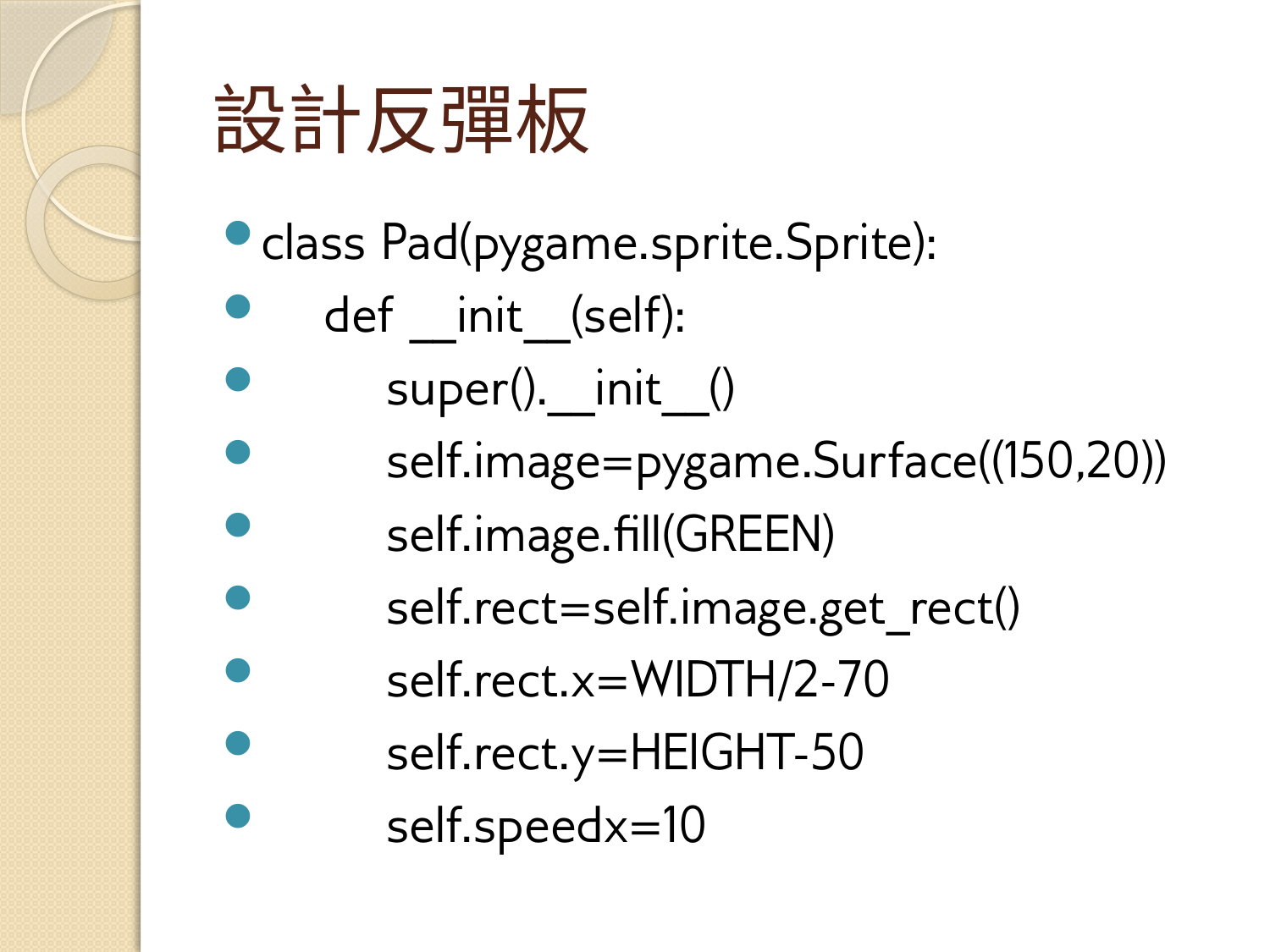

# 設計反彈板
class Pad(pygame.sprite.Sprite):
    def __init__(self):
        super().__init__()
        self.image=pygame.Surface((150,20))
        self.image.fill(GREEN)
        self.rect=self.image.get_rect()
        self.rect.x=WIDTH/2-70
        self.rect.y=HEIGHT-50
        self.speedx=10